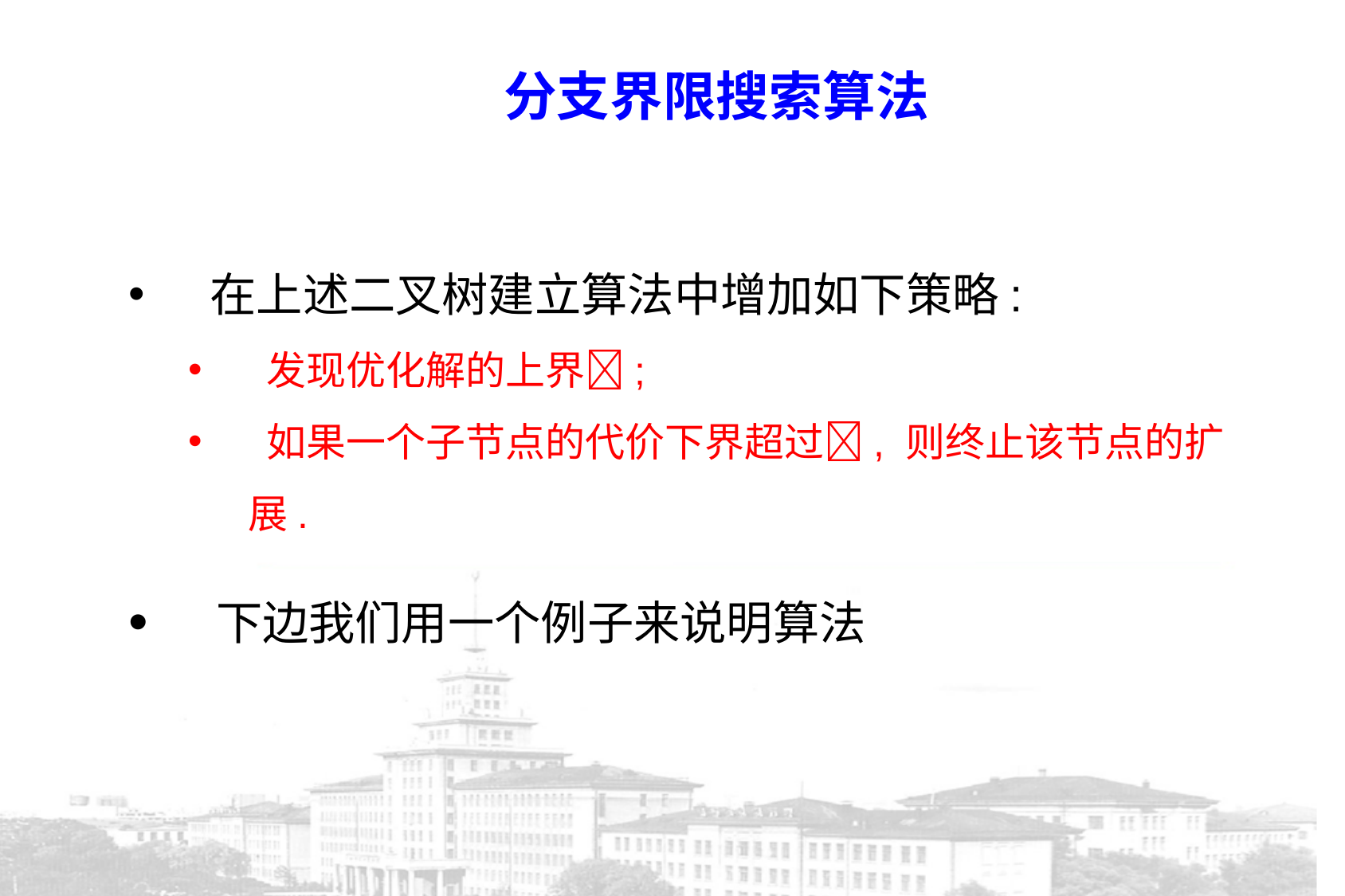

分支界限搜索算法
 在上述二叉树建立算法中增加如下策略:
 发现优化解的上界α;
 如果一个子节点的代价下界超过α, 则终止该节点的扩展.

  下边我们用一个例子来说明算法